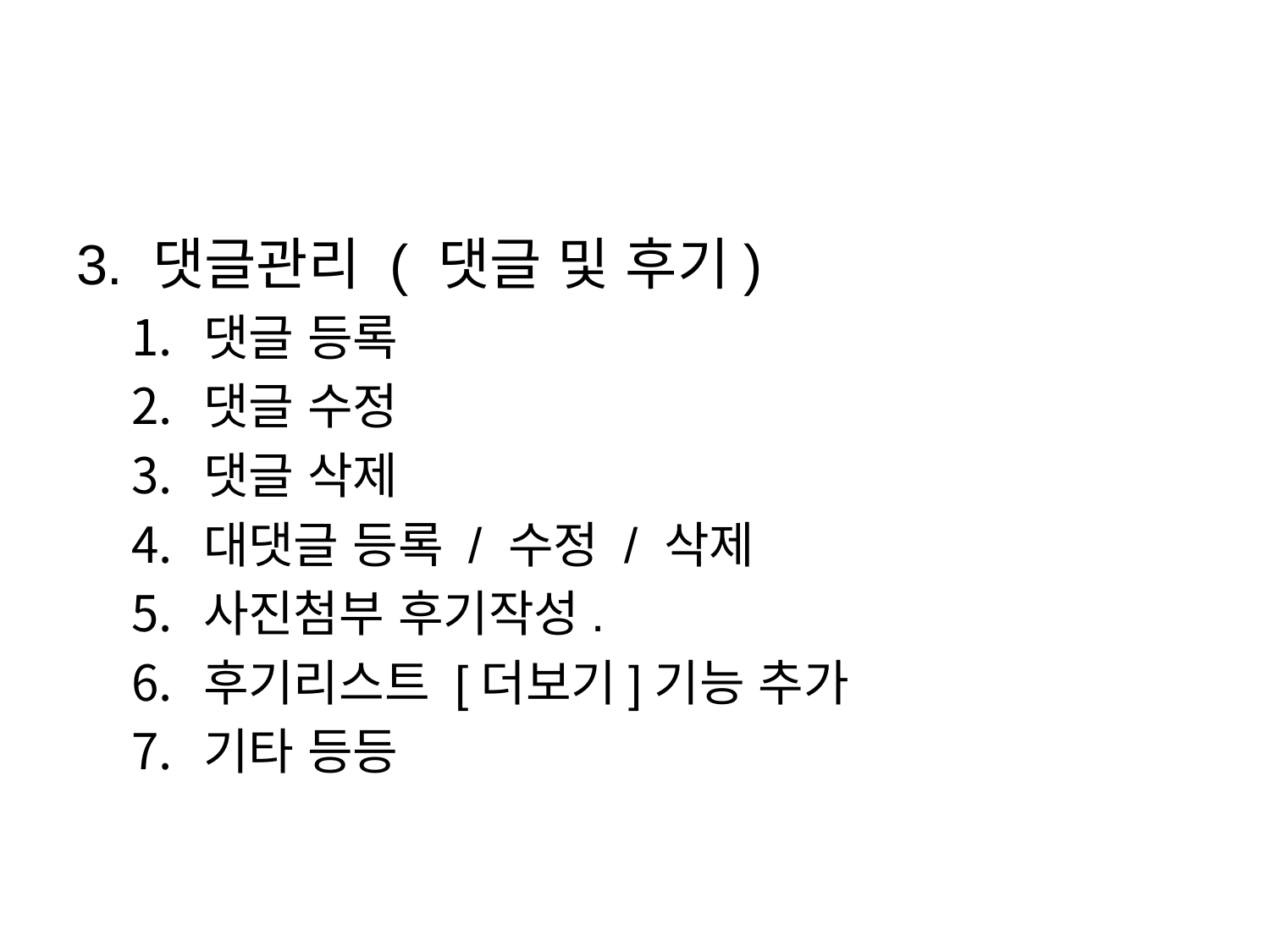

#
3. 댓글관리 ( 댓글 및 후기)
댓글 등록
댓글 수정
댓글 삭제
대댓글 등록 / 수정 / 삭제
사진첨부 후기작성.
후기리스트 [더보기]기능 추가
기타 등등